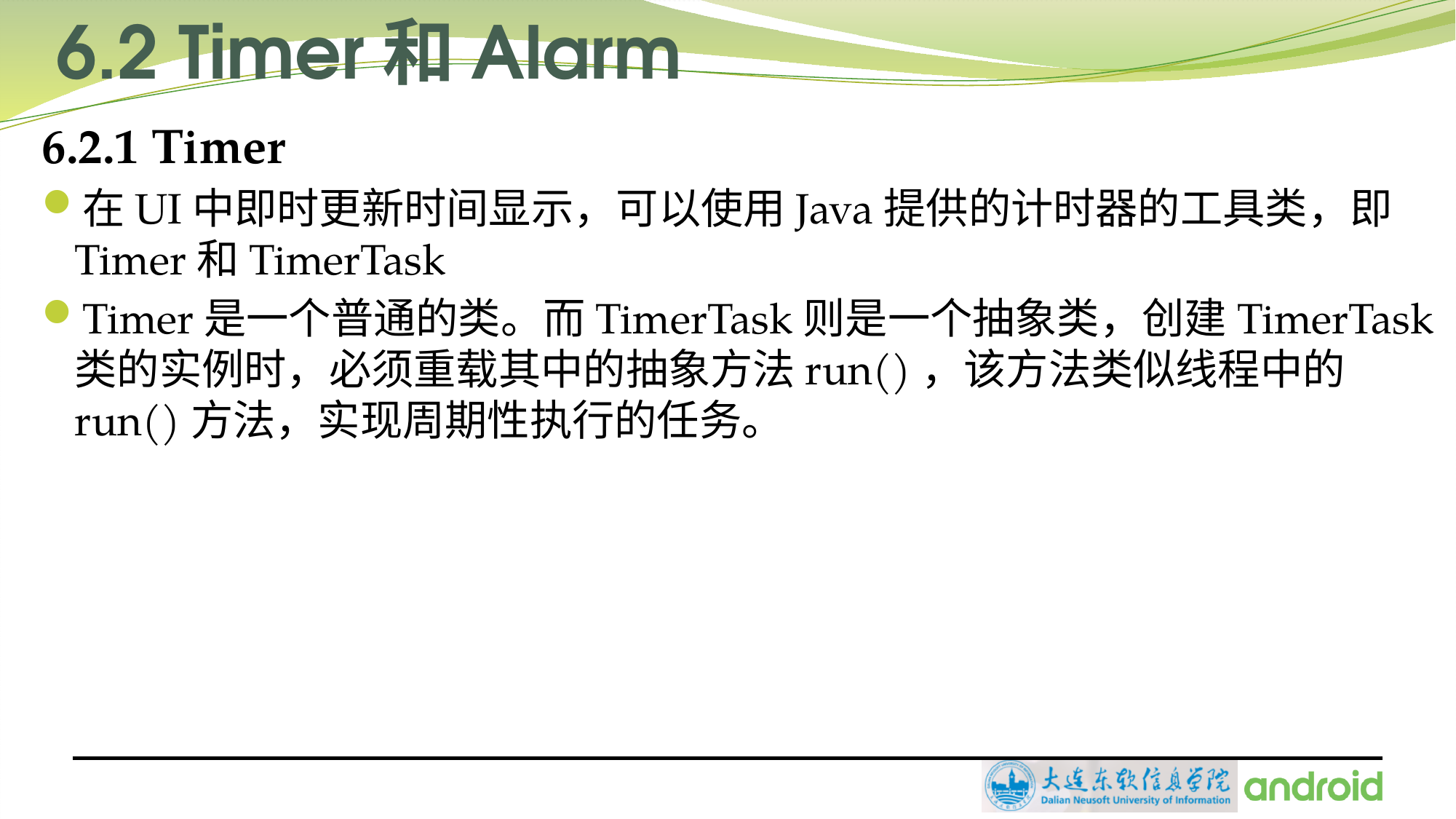

# 6.2 Timer和Alarm
6.2.1 Timer
在UI中即时更新时间显示，可以使用Java提供的计时器的工具类，即Timer和TimerTask
Timer是一个普通的类。而TimerTask则是一个抽象类，创建TimerTask类的实例时，必须重载其中的抽象方法run()，该方法类似线程中的run()方法，实现周期性执行的任务。